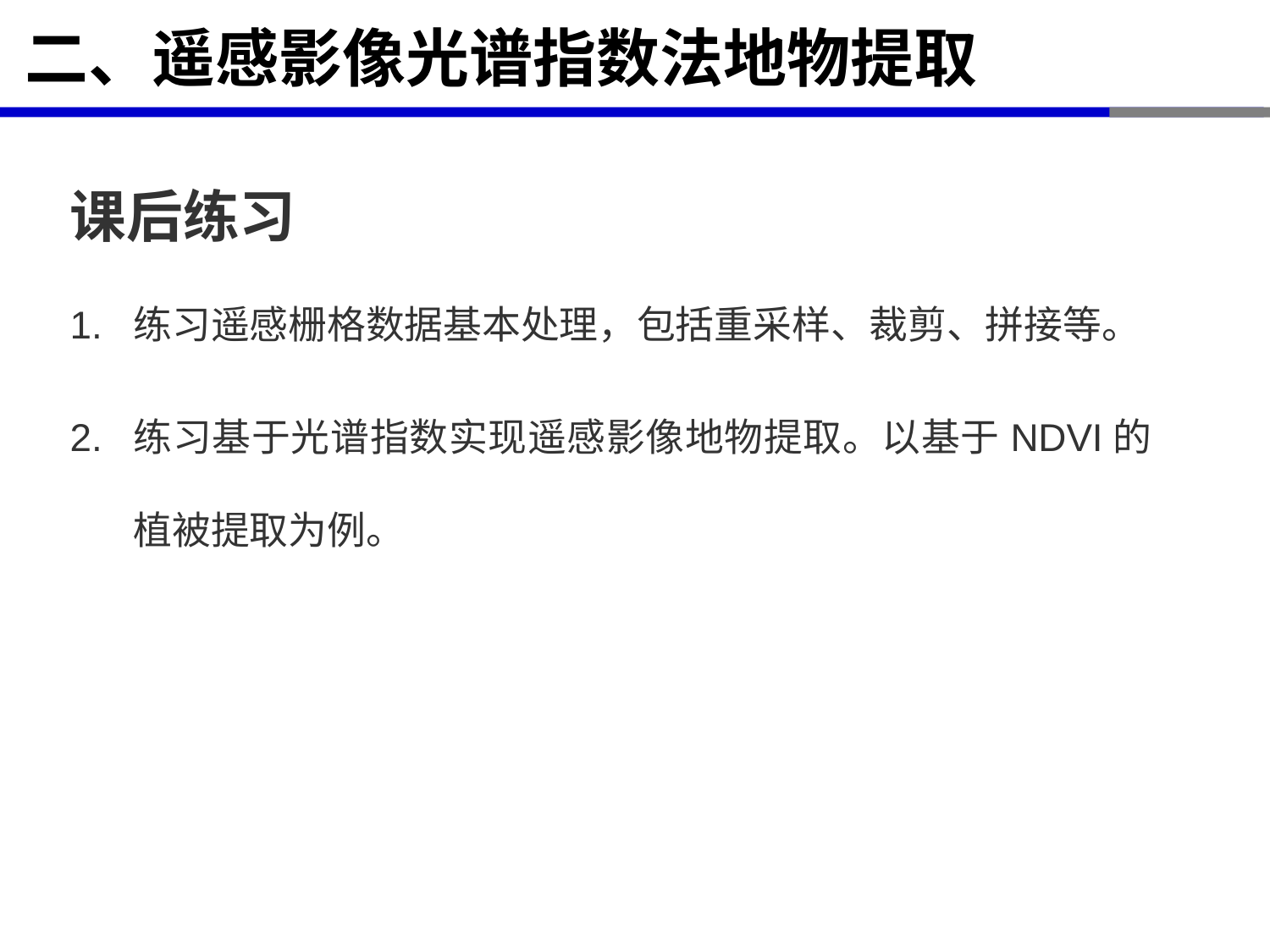

# 二、遥感影像光谱指数法地物提取
课后练习
练习遥感栅格数据基本处理，包括重采样、裁剪、拼接等。
练习基于光谱指数实现遥感影像地物提取。以基于NDVI的植被提取为例。